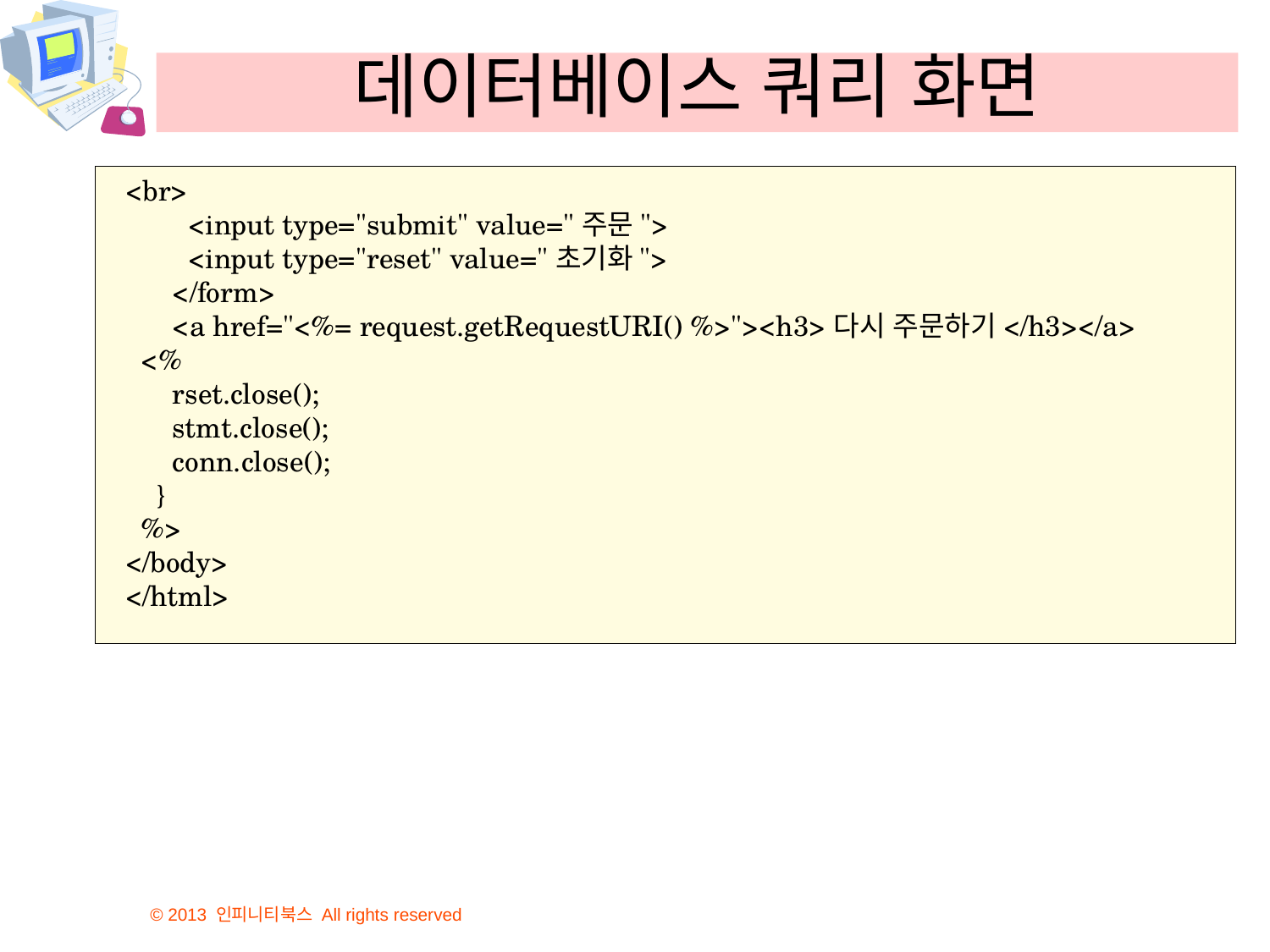

# 데이터베이스 쿼리 화면
<br>
        <input type="submit" value="주문">
        <input type="reset" value="초기화">
      </form>
      <a href="<%= request.getRequestURI() %>"><h3>다시 주문하기</h3></a>
  <%
      rset.close();
      stmt.close();
      conn.close();
    }
  %>
</body>
</html>